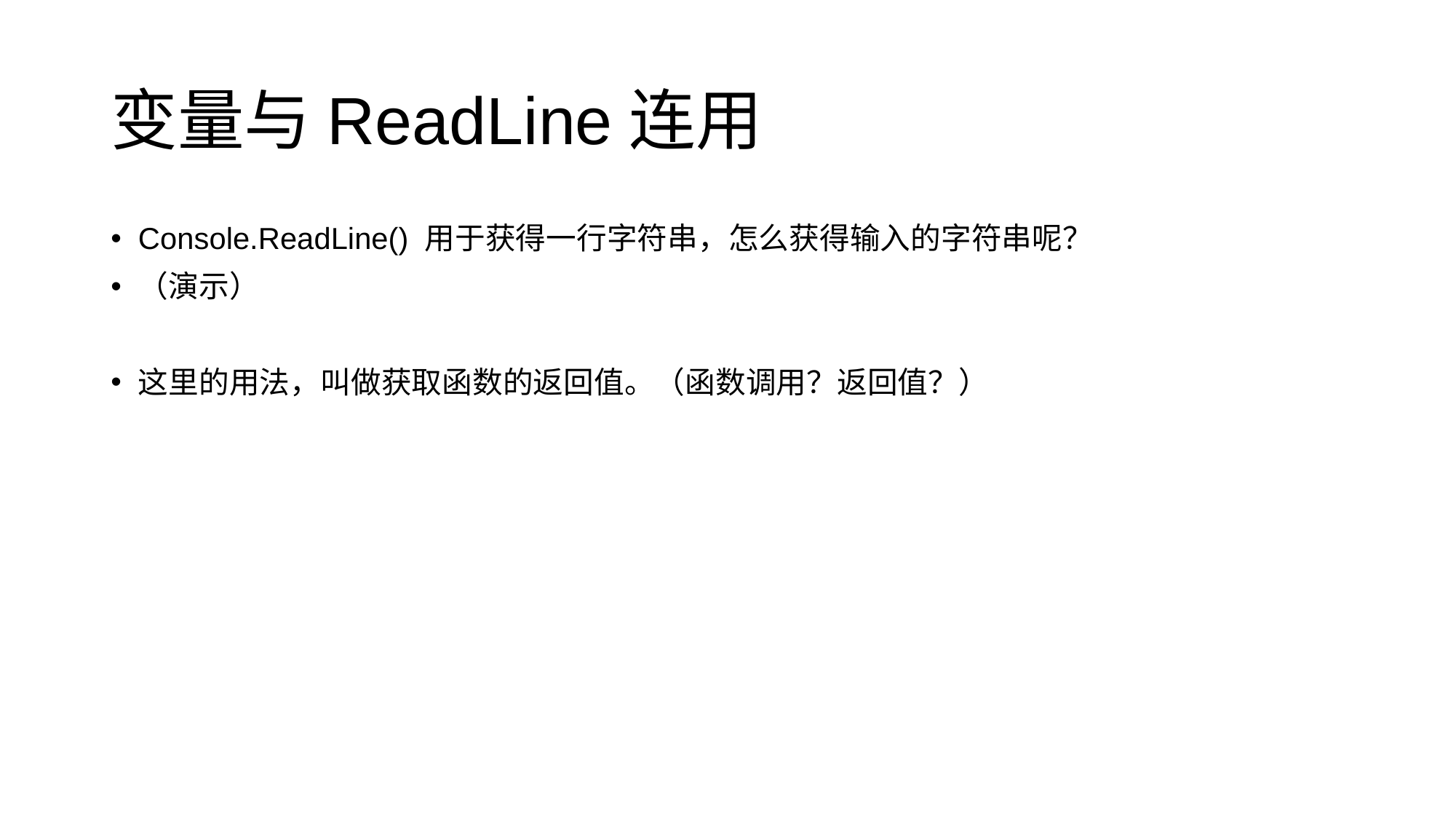

# 变量与ReadLine连用
Console.ReadLine() 用于获得一行字符串，怎么获得输入的字符串呢？
（演示）

这里的用法，叫做获取函数的返回值。（函数调用？返回值？）